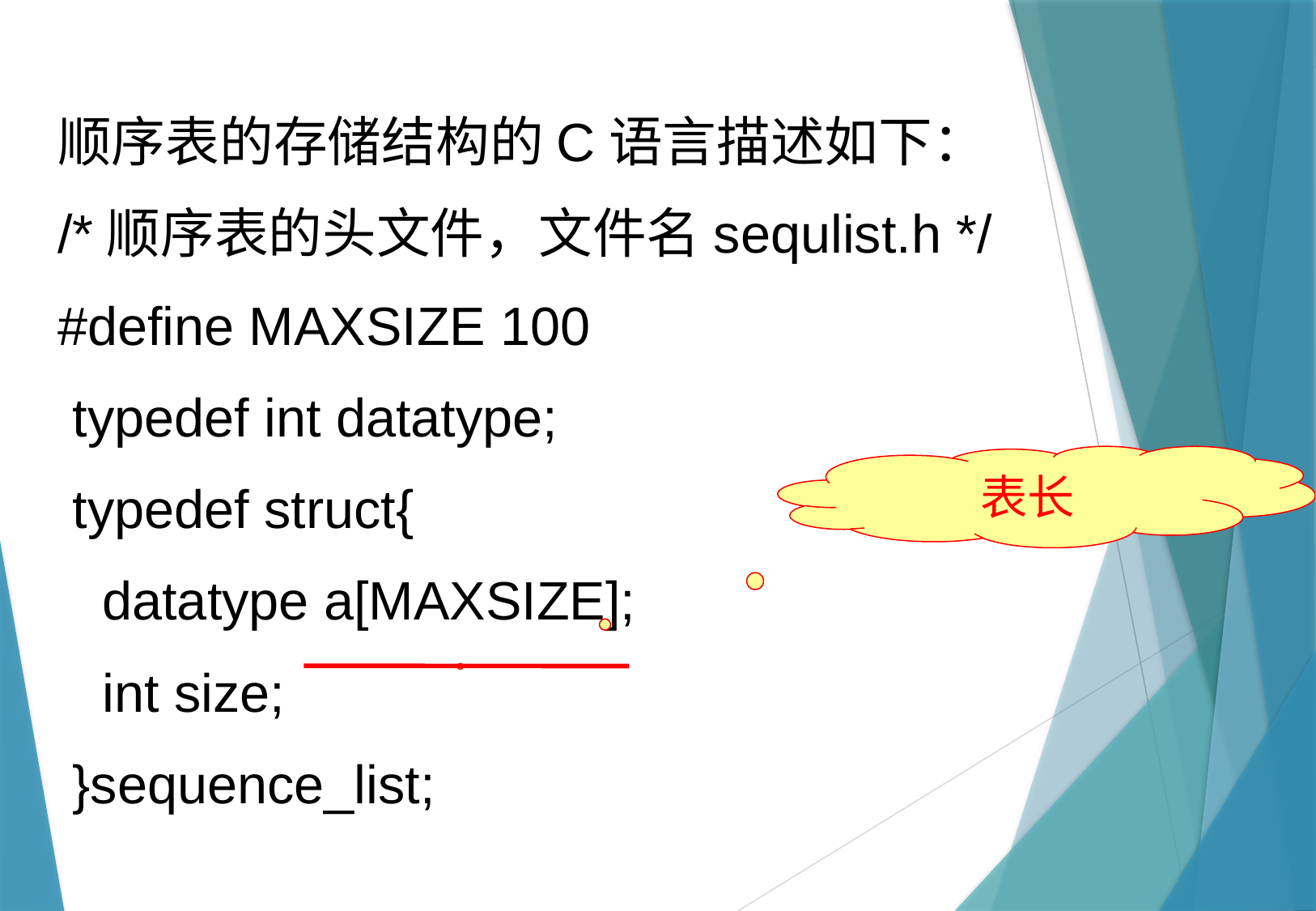

顺序表的存储结构的C语言描述如下：
/*顺序表的头文件，文件名sequlist.h */
#define MAXSIZE 100
 typedef int datatype;
 typedef struct{
   datatype a[MAXSIZE];
   int size;
 }sequence_list;
表长